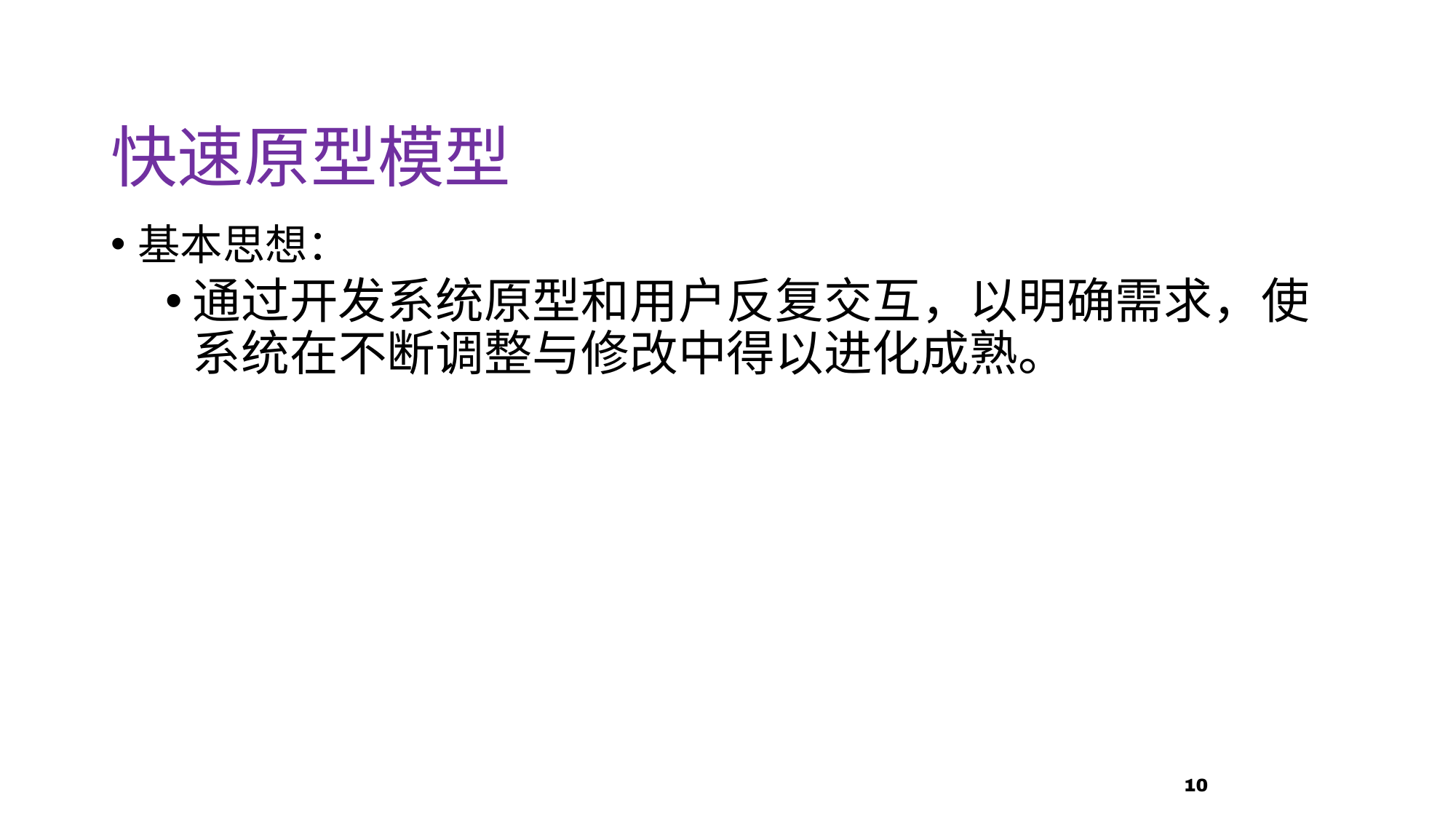

快速原型模型
基本思想：
通过开发系统原型和用户反复交互，以明确需求，使系统在不断调整与修改中得以进化成熟。

10